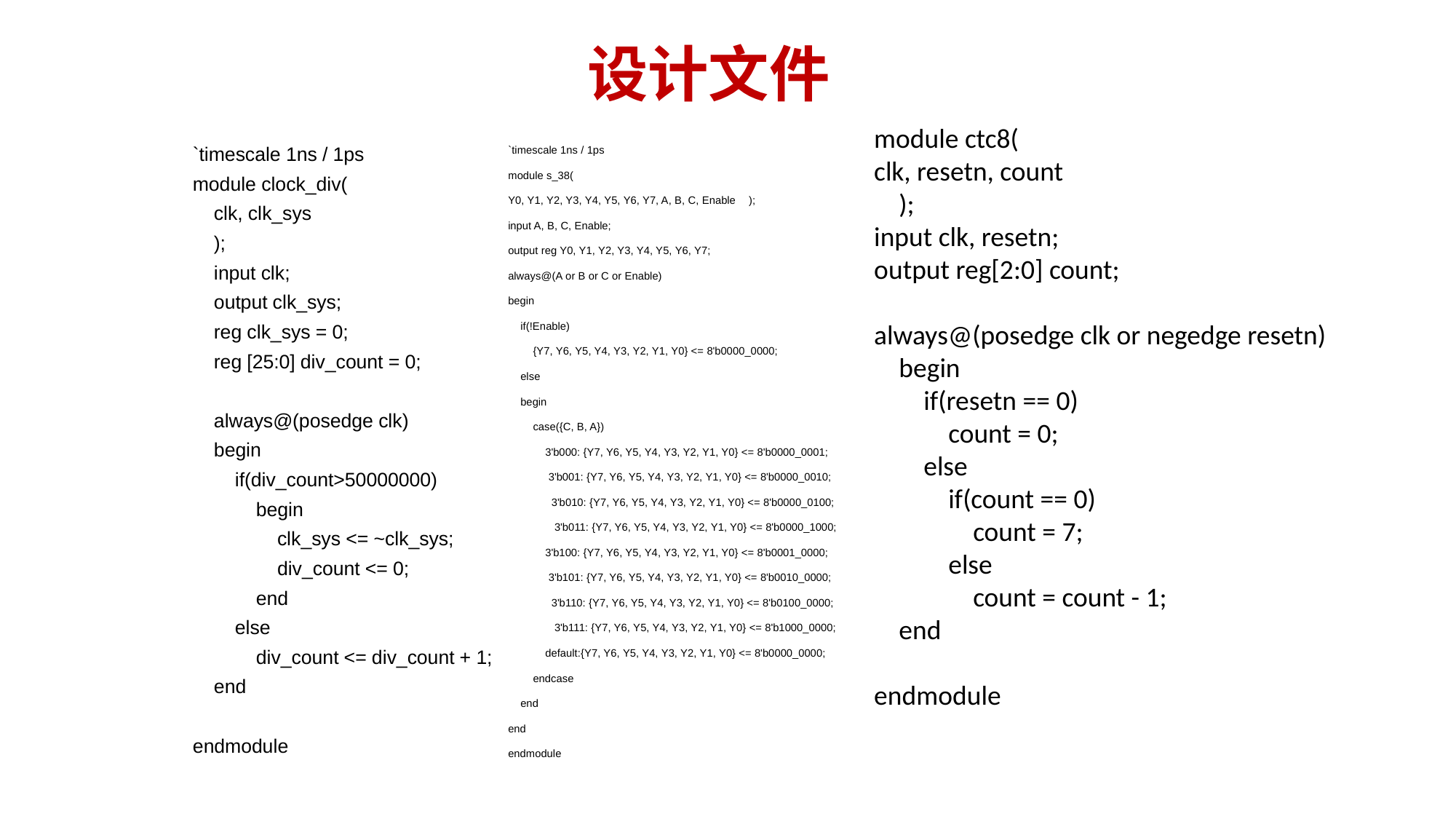

# 设计文件
module ctc8(
clk, resetn, count
    );
input clk, resetn;
output reg[2:0] count;

always@(posedge clk or negedge resetn)
    begin
        if(resetn == 0)
            count = 0;
        else
            if(count == 0)
                count = 7;
            else
                count = count - 1;
    end

endmodule
`timescale 1ns / 1ps
module clock_div(
    clk, clk_sys
    );
    input clk;
    output clk_sys;
    reg clk_sys = 0;
    reg [25:0] div_count = 0;

    always@(posedge clk)
    begin
        if(div_count>50000000)
            begin
                clk_sys <= ~clk_sys;
                div_count <= 0;
            end
        else
            div_count <= div_count + 1;
    end

endmodule

`timescale 1ns / 1ps
module s_38(
Y0, Y1, Y2, Y3, Y4, Y5, Y6, Y7, A, B, C, Enable    );
input A, B, C, Enable;
output reg Y0, Y1, Y2, Y3, Y4, Y5, Y6, Y7;
always@(A or B or C or Enable)
begin
    if(!Enable)
        {Y7, Y6, Y5, Y4, Y3, Y2, Y1, Y0} <= 8'b0000_0000;
    else
    begin
        case({C, B, A})
            3'b000: {Y7, Y6, Y5, Y4, Y3, Y2, Y1, Y0} <= 8'b0000_0001;
             3'b001: {Y7, Y6, Y5, Y4, Y3, Y2, Y1, Y0} <= 8'b0000_0010;
              3'b010: {Y7, Y6, Y5, Y4, Y3, Y2, Y1, Y0} <= 8'b0000_0100;
               3'b011: {Y7, Y6, Y5, Y4, Y3, Y2, Y1, Y0} <= 8'b0000_1000;
            3'b100: {Y7, Y6, Y5, Y4, Y3, Y2, Y1, Y0} <= 8'b0001_0000;
             3'b101: {Y7, Y6, Y5, Y4, Y3, Y2, Y1, Y0} <= 8'b0010_0000;
              3'b110: {Y7, Y6, Y5, Y4, Y3, Y2, Y1, Y0} <= 8'b0100_0000;
               3'b111: {Y7, Y6, Y5, Y4, Y3, Y2, Y1, Y0} <= 8'b1000_0000;
            default:{Y7, Y6, Y5, Y4, Y3, Y2, Y1, Y0} <= 8'b0000_0000;
        endcase
    end
end
endmodule